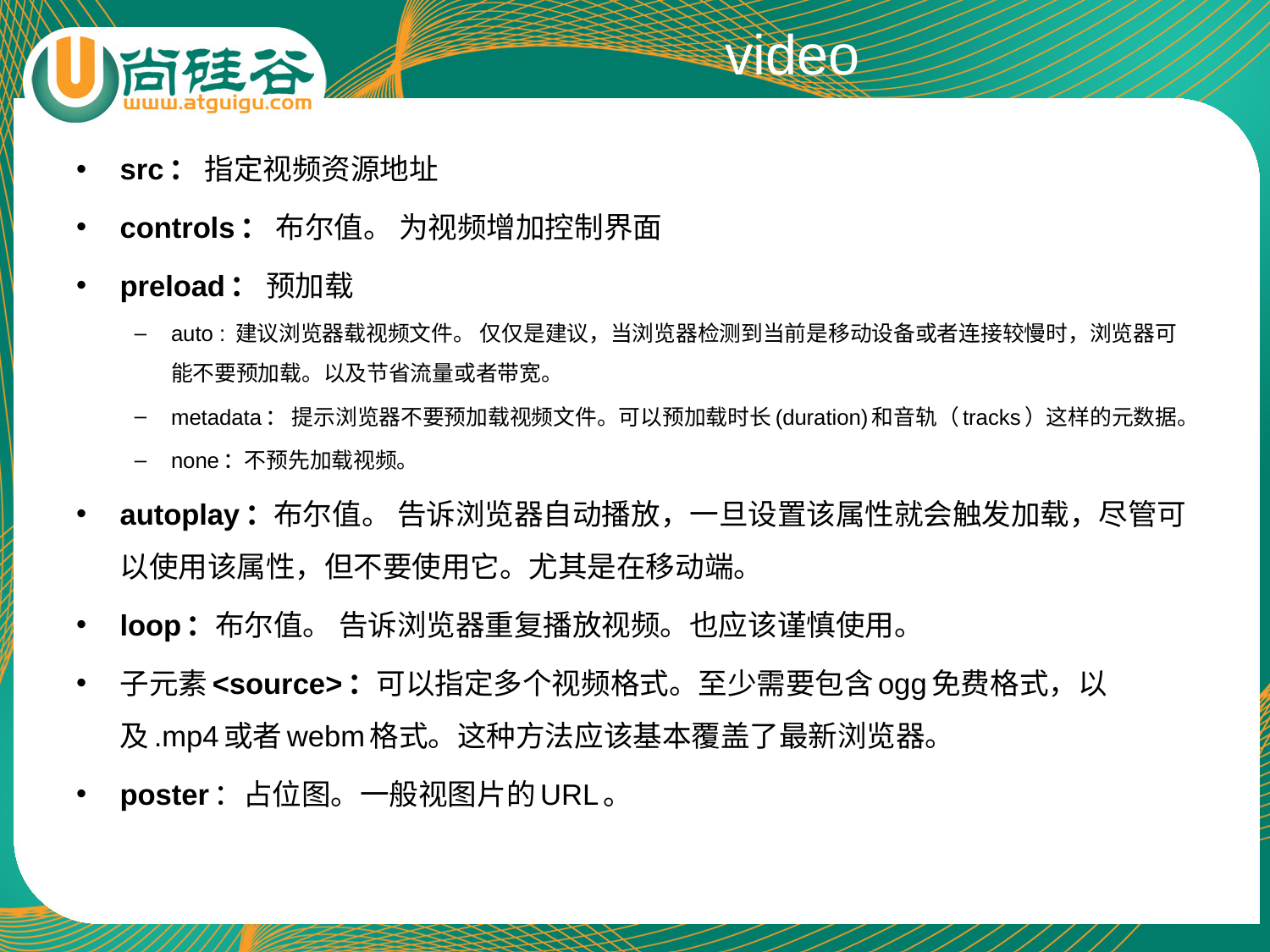

# video
src： 指定视频资源地址
controls： 布尔值。 为视频增加控制界面
preload： 预加载
auto : 建议浏览器载视频文件。 仅仅是建议，当浏览器检测到当前是移动设备或者连接较慢时，浏览器可能不要预加载。以及节省流量或者带宽。
metadata： 提示浏览器不要预加载视频文件。可以预加载时长(duration)和音轨（tracks）这样的元数据。
none：不预先加载视频。
autoplay：布尔值。 告诉浏览器自动播放，一旦设置该属性就会触发加载，尽管可以使用该属性，但不要使用它。尤其是在移动端。
loop：布尔值。 告诉浏览器重复播放视频。也应该谨慎使用。
子元素<source>：可以指定多个视频格式。至少需要包含ogg免费格式，以及.mp4或者webm格式。这种方法应该基本覆盖了最新浏览器。
poster：占位图。一般视图片的URL。